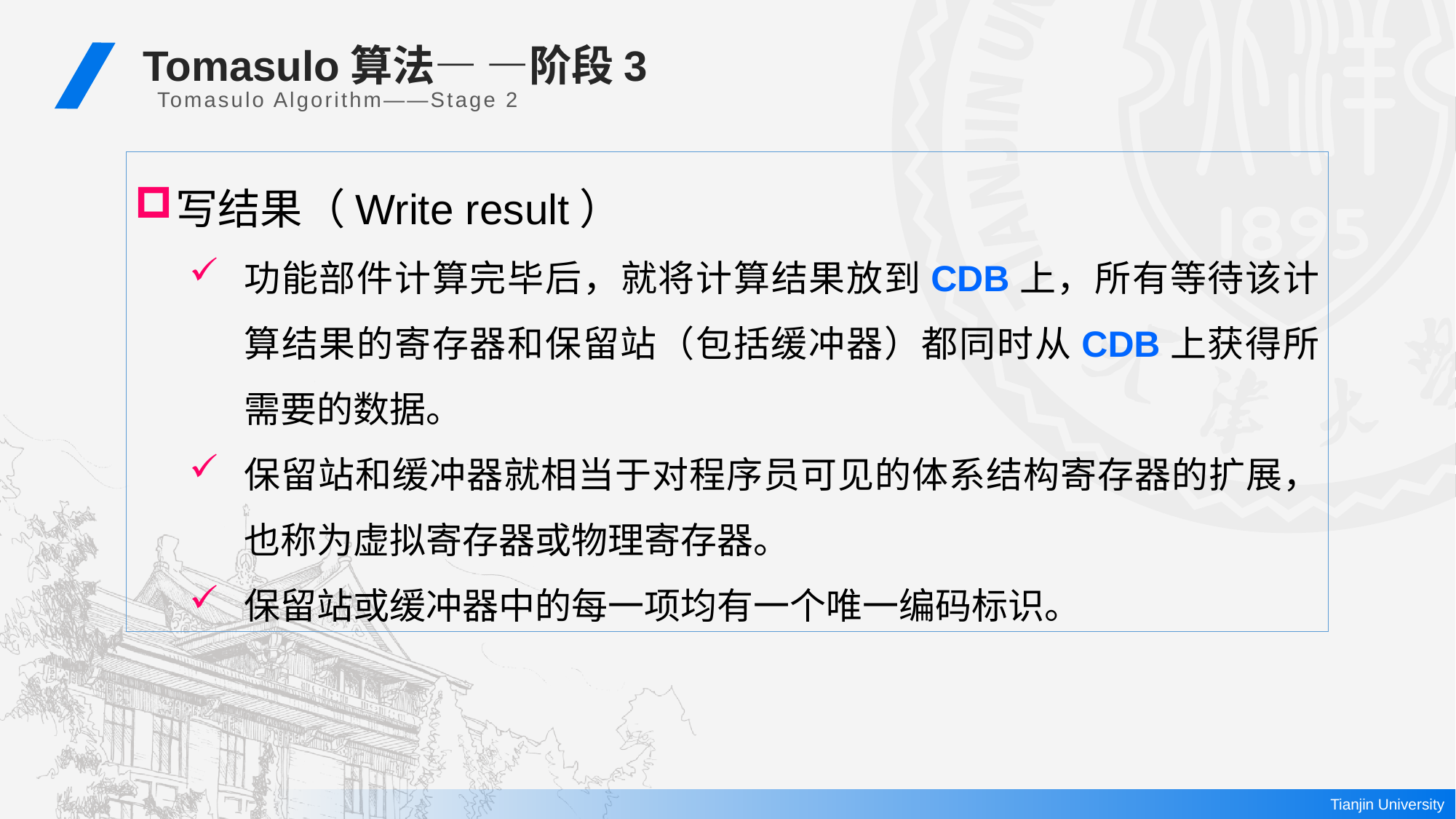

Tomasulo算法— —阶段3
Tomasulo Algorithm——Stage 2
写结果（Write result）
功能部件计算完毕后，就将计算结果放到CDB上，所有等待该计算结果的寄存器和保留站（包括缓冲器）都同时从CDB上获得所需要的数据。
保留站和缓冲器就相当于对程序员可见的体系结构寄存器的扩展，也称为虚拟寄存器或物理寄存器。
保留站或缓冲器中的每一项均有一个唯一编码标识。